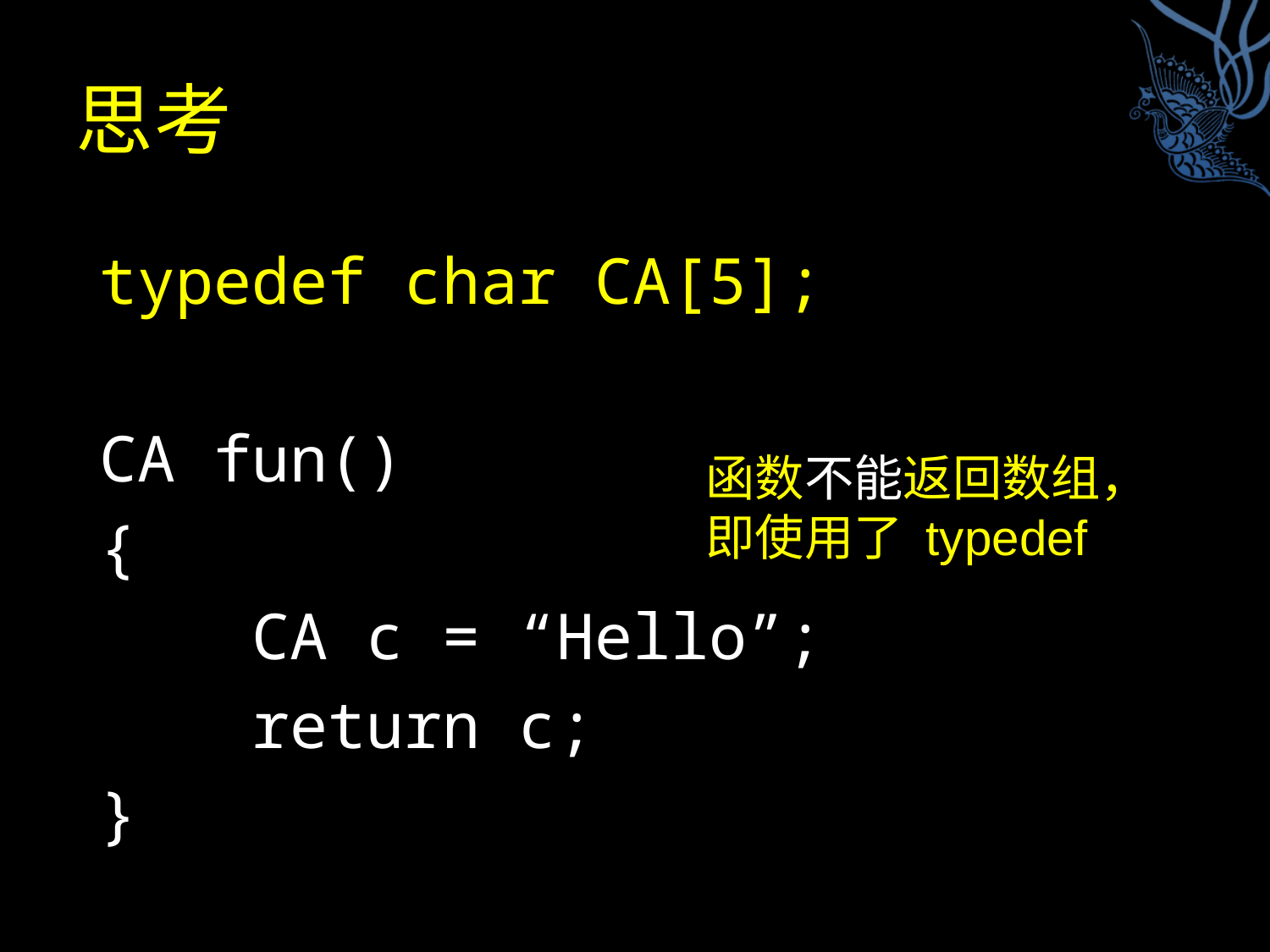

# 思考
typedef char CA[5];

CA fun()
{
    CA c = “Hello”;
    return c;
}
函数不能返回数组，即使用了 typedef